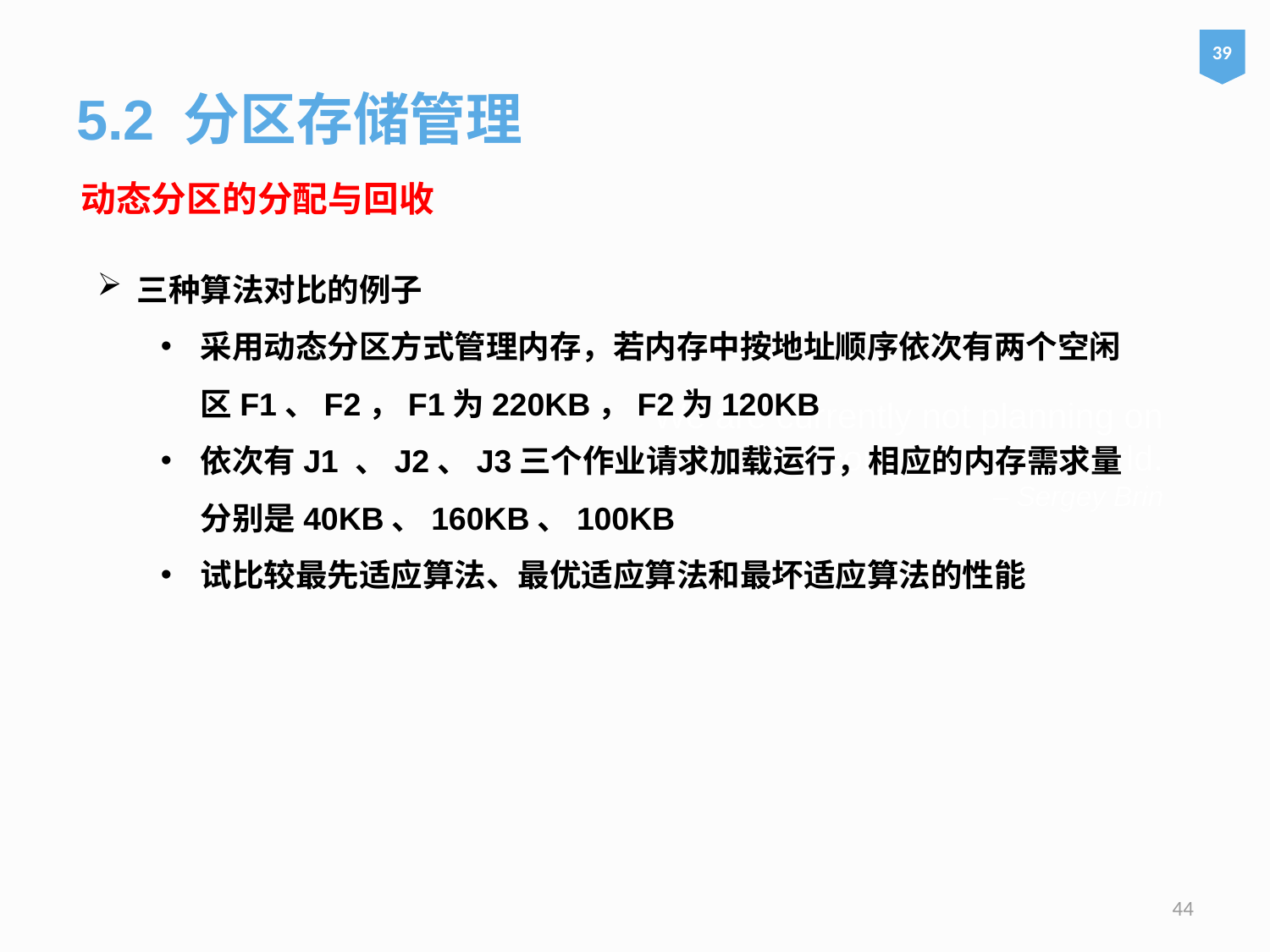

39
5.2 分区存储管理
动态分区的分配与回收
三种算法对比的例子
采用动态分区方式管理内存，若内存中按地址顺序依次有两个空闲区F1、F2，F1为220KB，F2为120KB
依次有J1 、J2、J3三个作业请求加载运行，相应的内存需求量分别是40KB、160KB、100KB
试比较最先适应算法、最优适应算法和最坏适应算法的性能
# We are currently not planning on conquering the world. – Sergey Brin
44